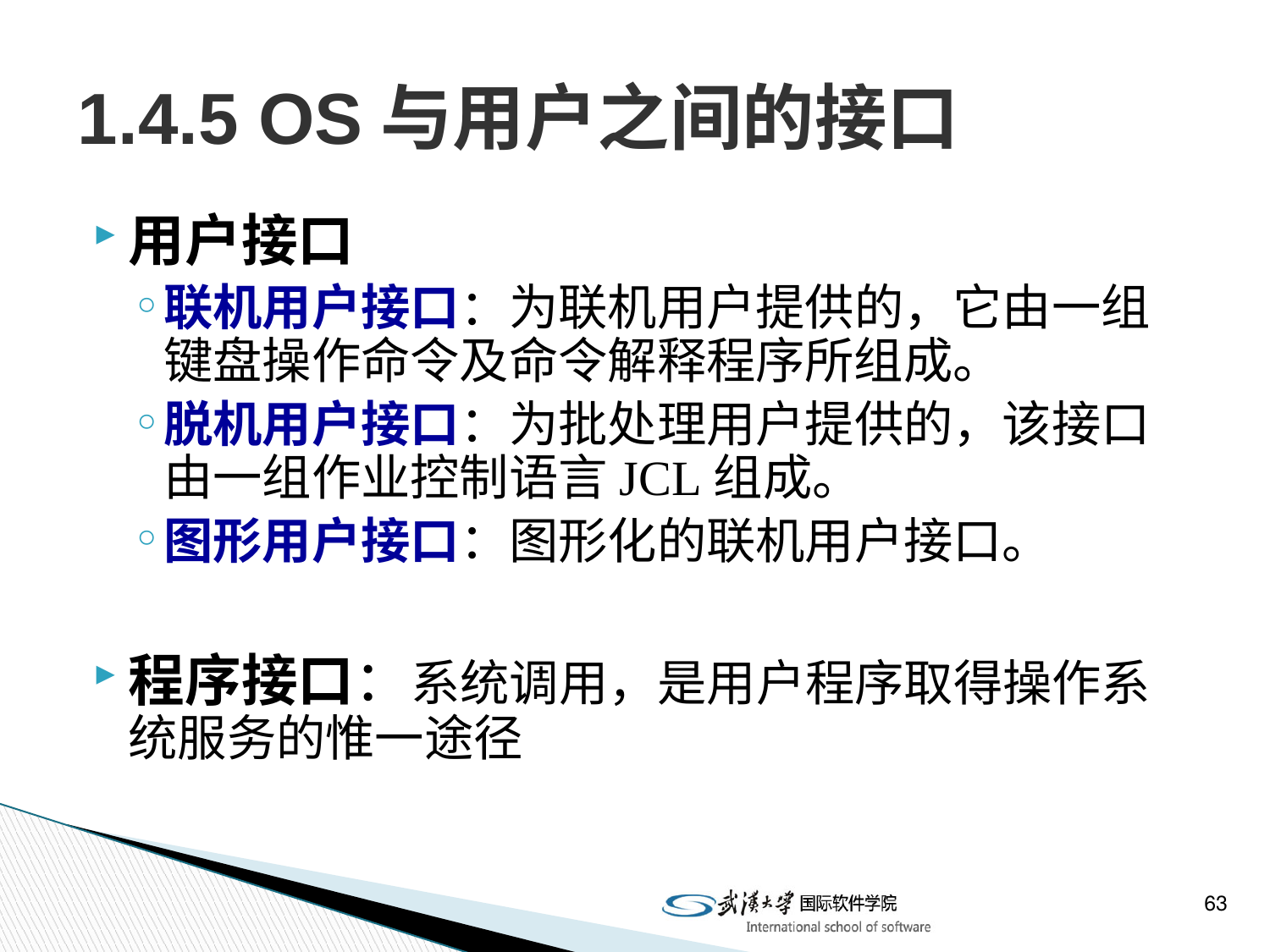

# 1.4.5 OS与用户之间的接口
用户接口
联机用户接口：为联机用户提供的，它由一组键盘操作命令及命令解释程序所组成。
脱机用户接口：为批处理用户提供的，该接口由一组作业控制语言JCL组成。
图形用户接口：图形化的联机用户接口。

程序接口：系统调用，是用户程序取得操作系统服务的惟一途径